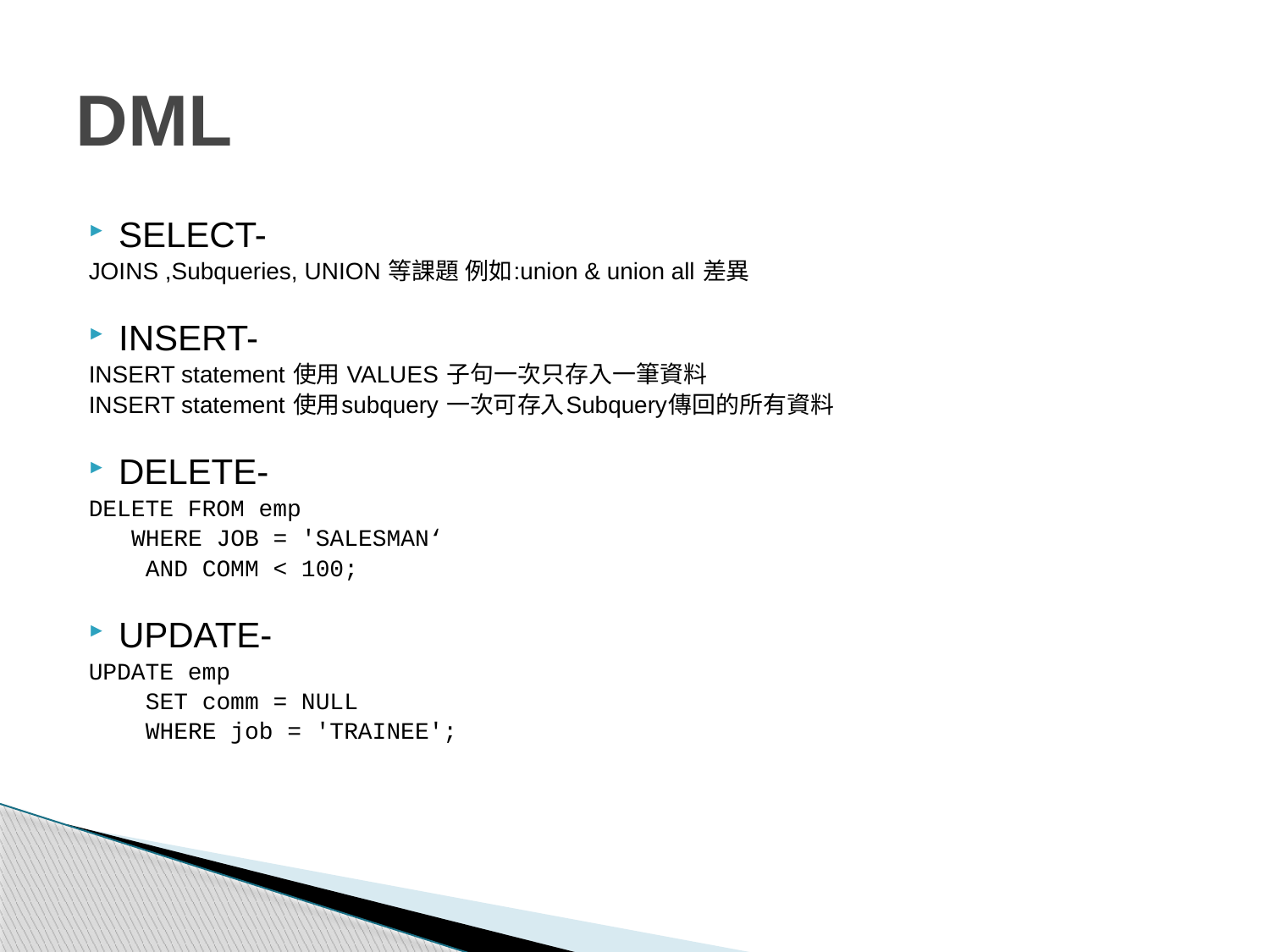

# DML
SELECT-
JOINS ,Subqueries, UNION 等課題 例如:union & union all 差異

INSERT-
INSERT statement 使用 VALUES 子句一次只存入一筆資料
INSERT statement 使用subquery 一次可存入Subquery傳回的所有資料

DELETE-
DELETE FROM emp
   WHERE JOB = 'SALESMAN‘
    AND COMM < 100;

UPDATE-
UPDATE emp
    SET comm = NULL
    WHERE job = 'TRAINEE';